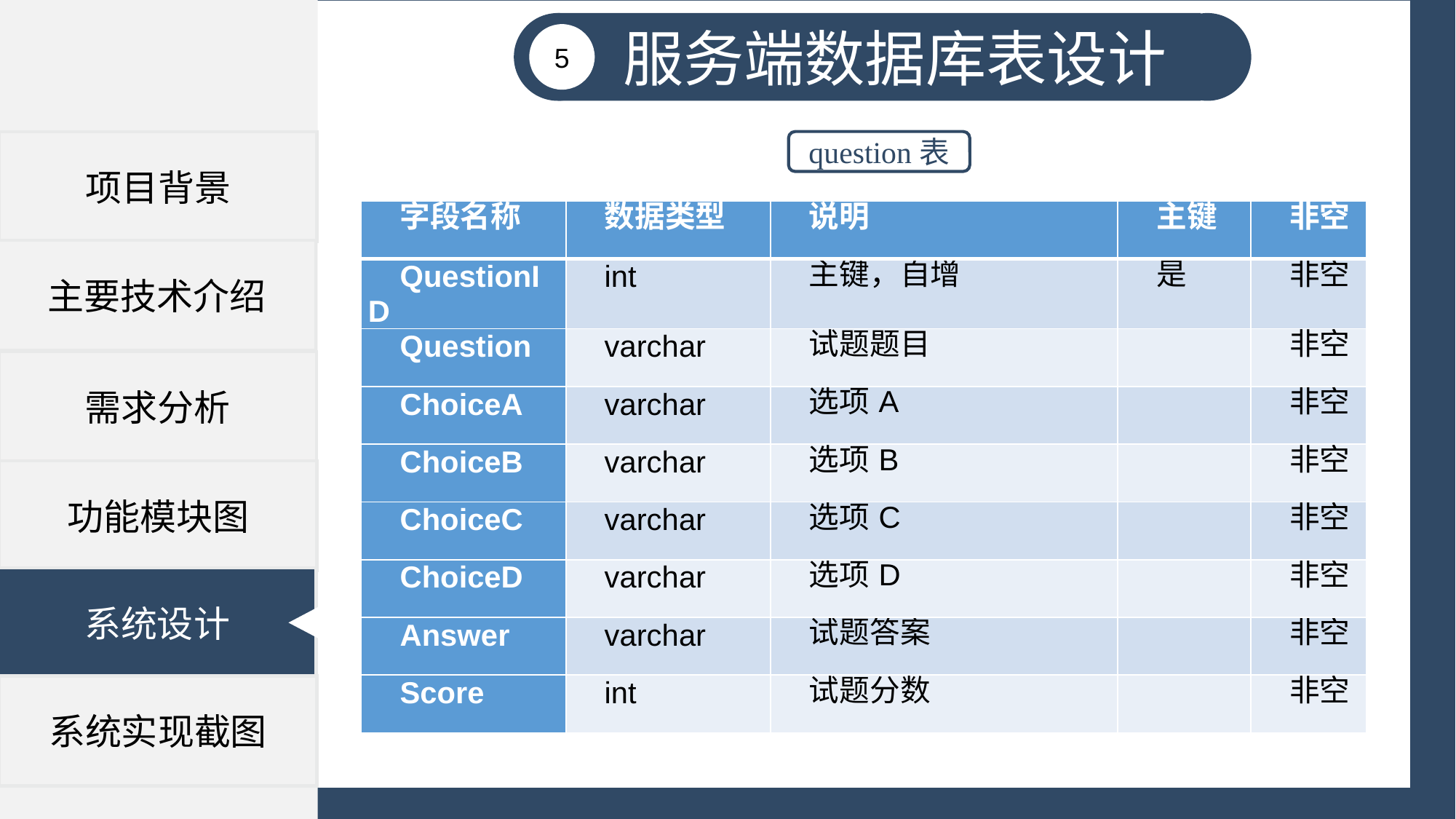

项目背景
需求分析
功能模块图
系统设计
系统实现截图
主要技术介绍

服务端数据库表设计
5
question表
| 字段名称 | 数据类型 | 说明 | 主键 | 非空 |
| --- | --- | --- | --- | --- |
| QuestionID | int | 主键，自增 | 是 | 非空 |
| Question | varchar | 试题题目 |  | 非空 |
| ChoiceA | varchar | 选项A |  | 非空 |
| ChoiceB | varchar | 选项B |  | 非空 |
| ChoiceC | varchar | 选项C |  | 非空 |
| ChoiceD | varchar | 选项D |  | 非空 |
| Answer | varchar | 试题答案 |  | 非空 |
| Score | int | 试题分数 |  | 非空 |